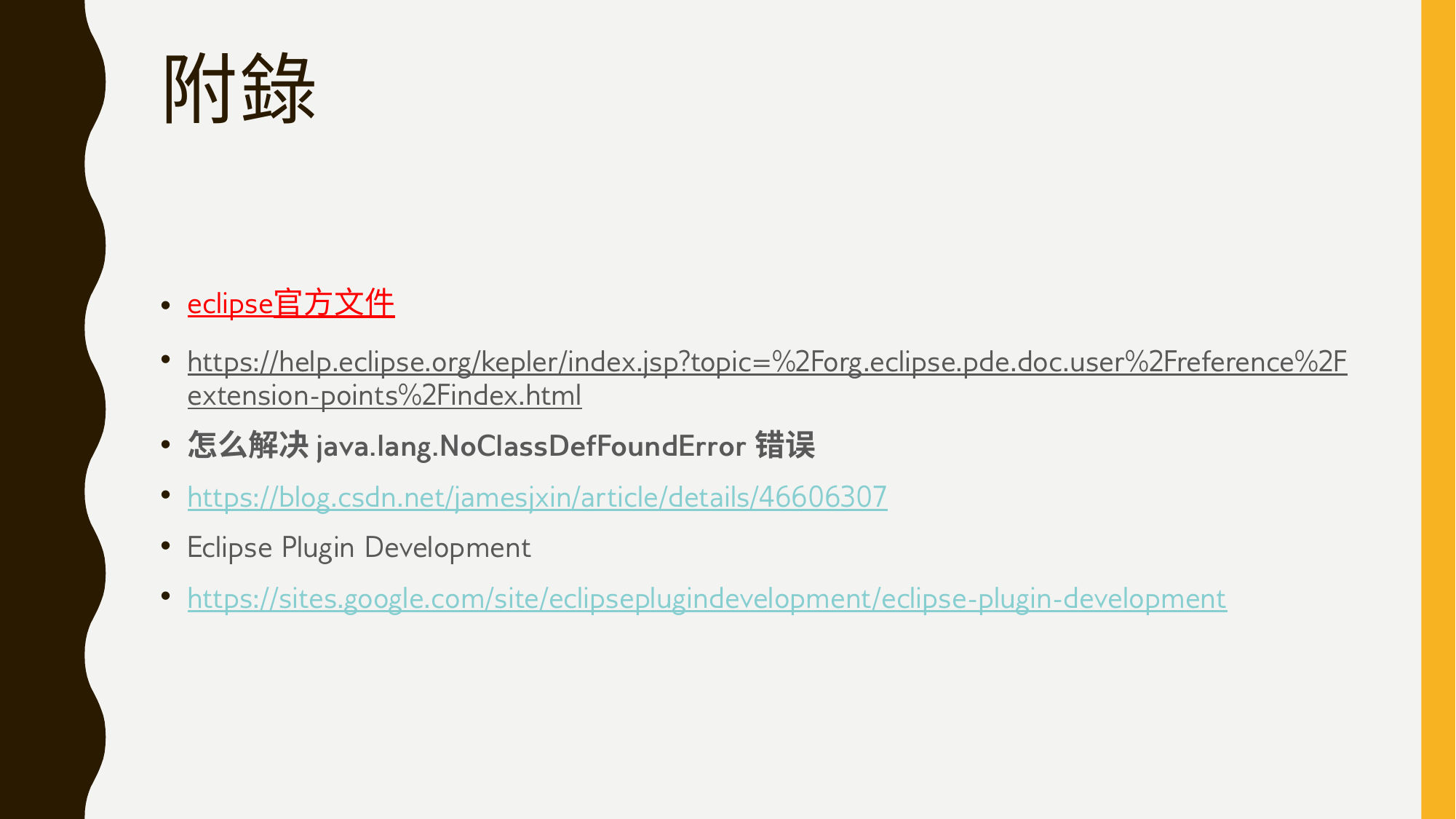

# 附錄
eclipse官方文件
https://help.eclipse.org/kepler/index.jsp?topic=%2Forg.eclipse.pde.doc.user%2Freference%2Fextension-points%2Findex.html
怎么解决java.lang.NoClassDefFoundError错误
https://blog.csdn.net/jamesjxin/article/details/46606307
Eclipse Plugin Development
https://sites.google.com/site/eclipseplugindevelopment/eclipse-plugin-development